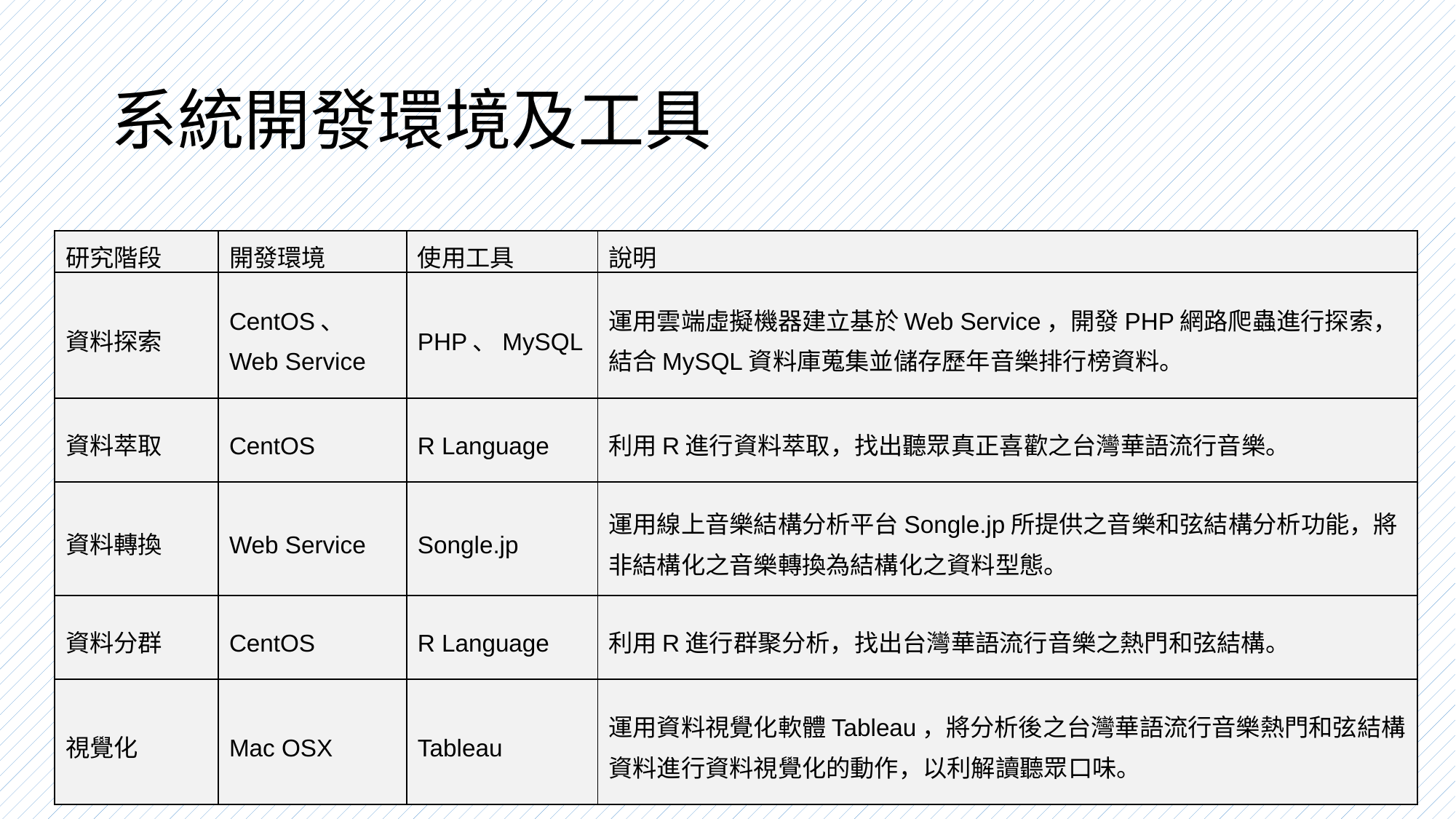

# 系統開發環境及工具
| 研究階段 | 開發環境 | 使用工具 | 說明 |
| --- | --- | --- | --- |
| 資料探索 | CentOS、Web Service | PHP、MySQL | 運用雲端虛擬機器建立基於Web Service，開發PHP網路爬蟲進行探索，結合MySQL資料庫蒐集並儲存歷年音樂排行榜資料。 |
| 資料萃取 | CentOS | R Language | 利用R進行資料萃取，找出聽眾真正喜歡之台灣華語流行音樂。 |
| 資料轉換 | Web Service | Songle.jp | 運用線上音樂結構分析平台Songle.jp所提供之音樂和弦結構分析功能，將非結構化之音樂轉換為結構化之資料型態。 |
| 資料分群 | CentOS | R Language | 利用R進行群聚分析，找出台灣華語流行音樂之熱門和弦結構。 |
| 視覺化 | Mac OSX | Tableau | 運用資料視覺化軟體Tableau，將分析後之台灣華語流行音樂熱門和弦結構資料進行資料視覺化的動作，以利解讀聽眾口味。 |
24